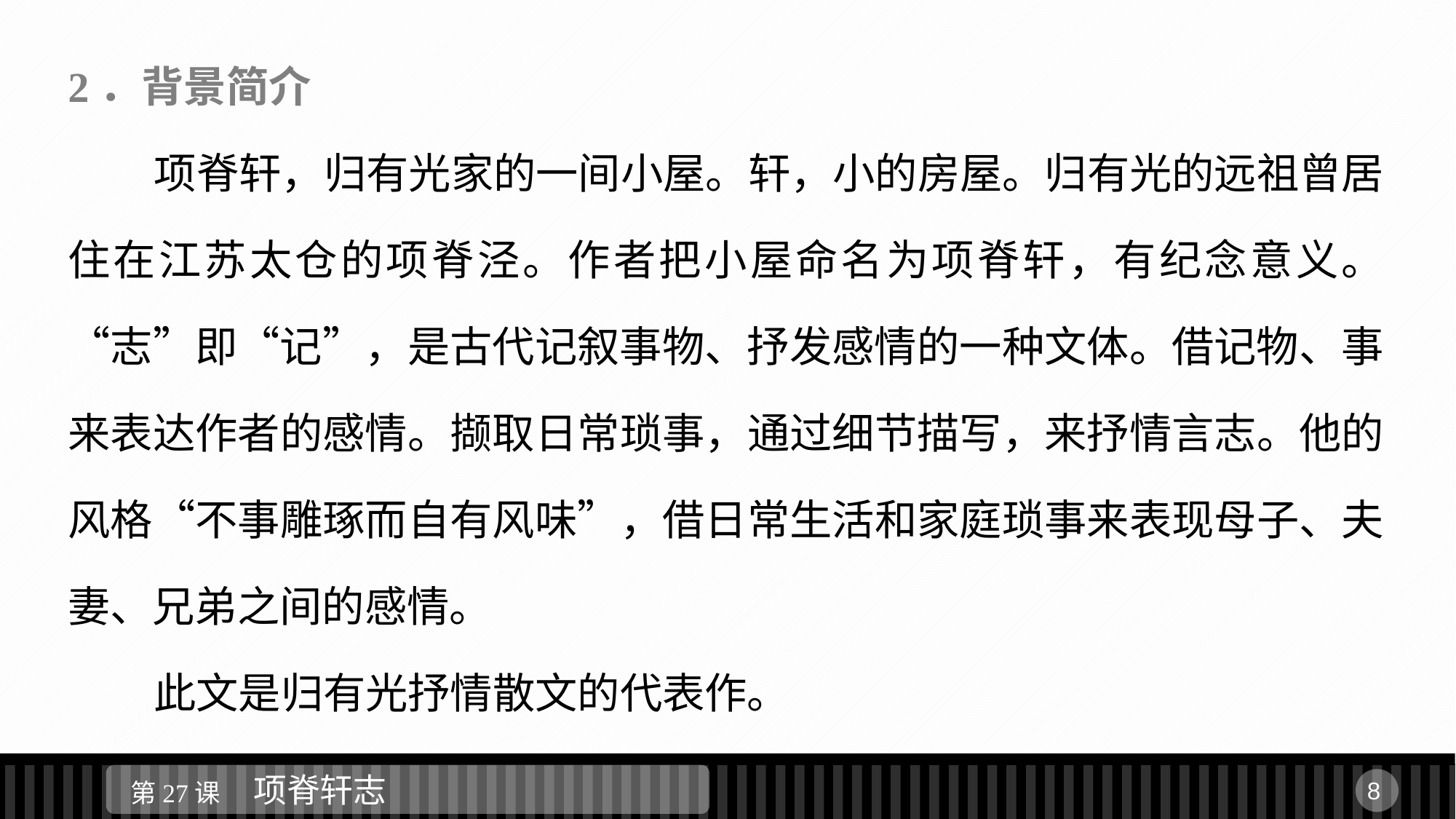

2．背景简介
        项脊轩，归有光家的一间小屋。轩，小的房屋。归有光的远祖曾居住在江苏太仓的项脊泾。作者把小屋命名为项脊轩，有纪念意义。“志”即“记”，是古代记叙事物、抒发感情的一种文体。借记物、事来表达作者的感情。撷取日常琐事，通过细节描写，来抒情言志。他的风格“不事雕琢而自有风味”，借日常生活和家庭琐事来表现母子、夫妻、兄弟之间的感情。
        此文是归有光抒情散文的代表作。